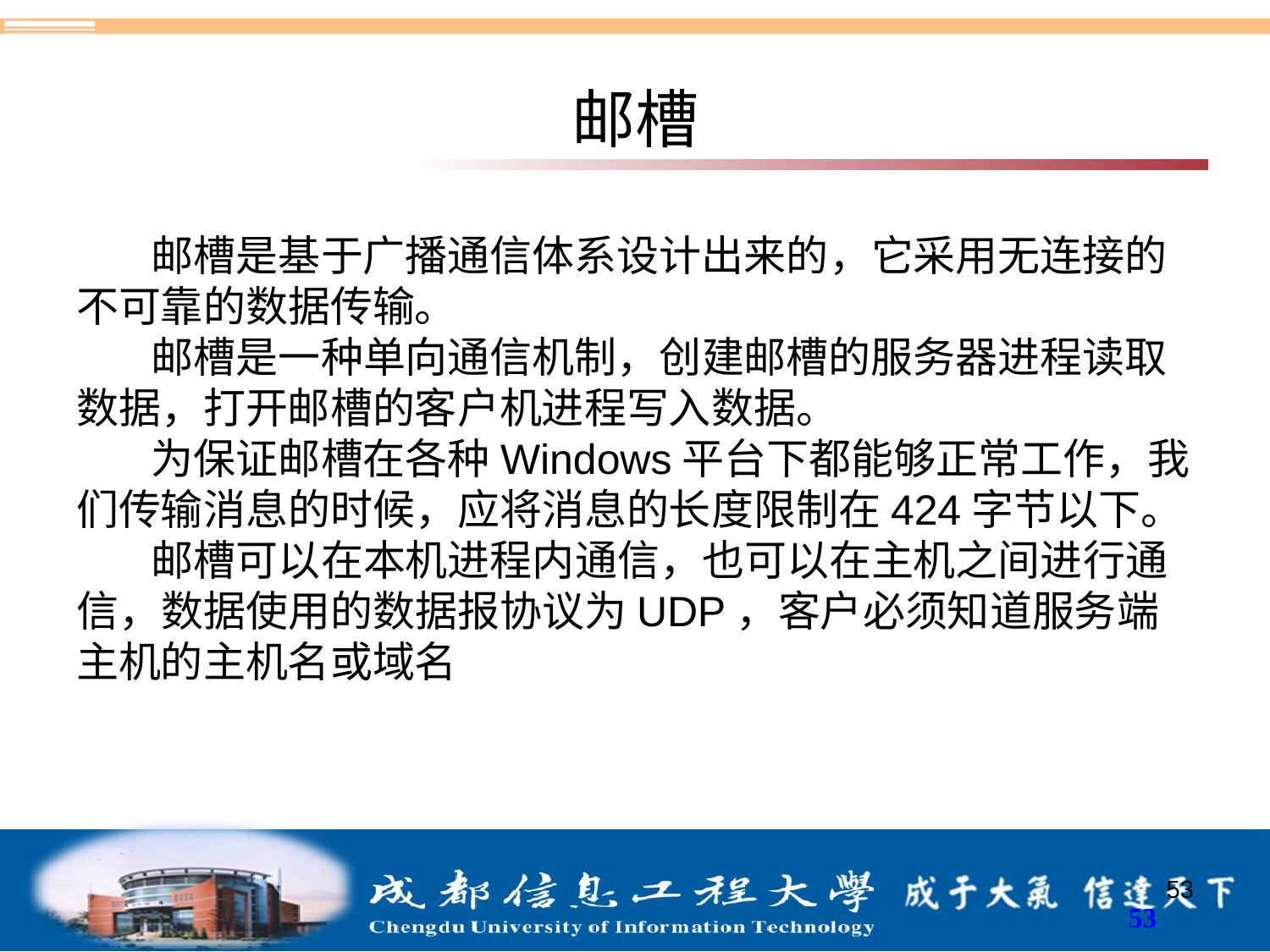

# 邮槽
邮槽是基于广播通信体系设计出来的，它采用无连接的不可靠的数据传输。
邮槽是一种单向通信机制，创建邮槽的服务器进程读取数据，打开邮槽的客户机进程写入数据。
为保证邮槽在各种Windows平台下都能够正常工作，我们传输消息的时候，应将消息的长度限制在424字节以下。
邮槽可以在本机进程内通信，也可以在主机之间进行通信，数据使用的数据报协议为UDP，客户必须知道服务端主机的主机名或域名